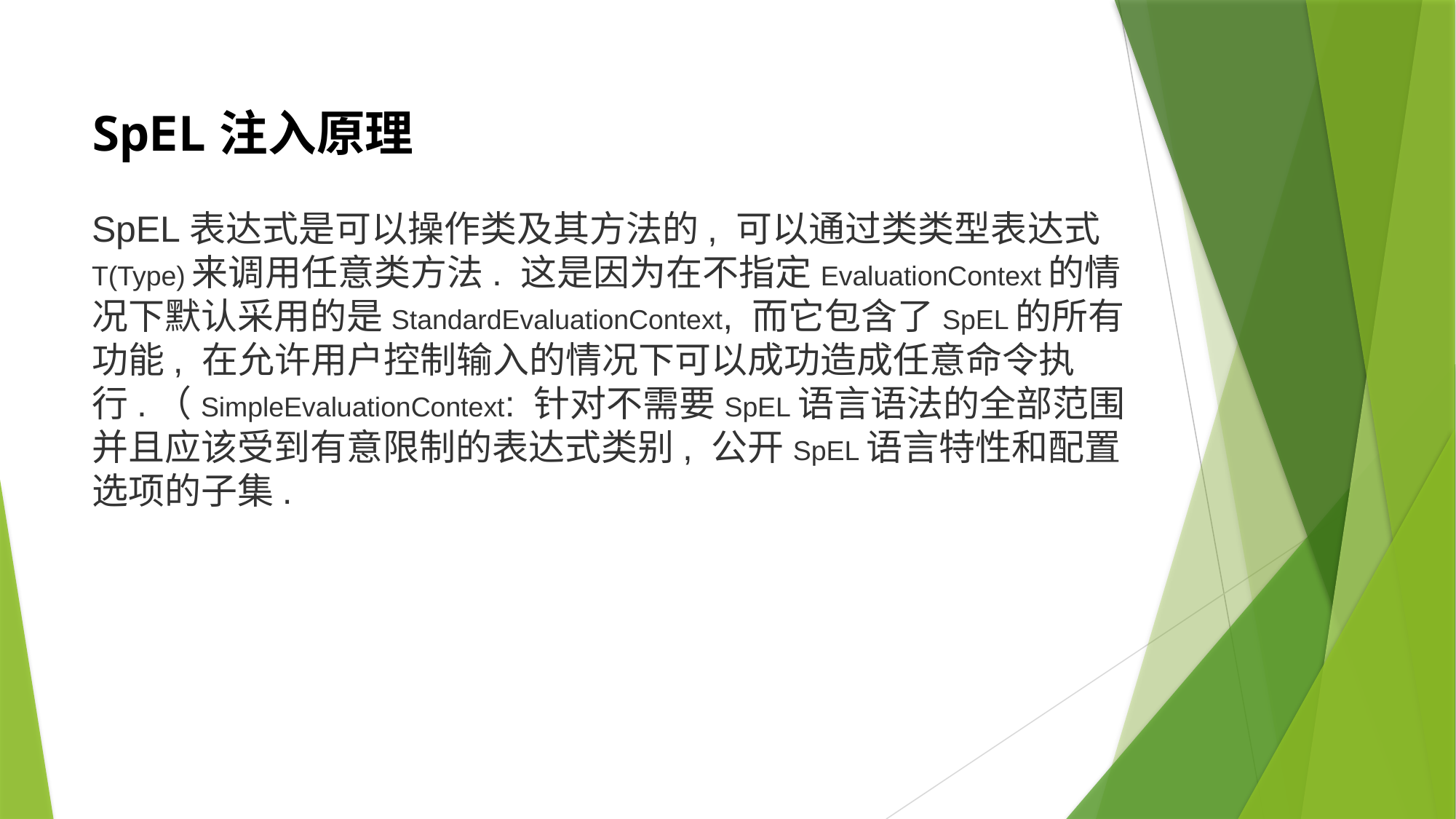

SpEL注入原理
SpEL表达式是可以操作类及其方法的, 可以通过类类型表达式T(Type)来调用任意类方法. 这是因为在不指定EvaluationContext的情况下默认采用的是StandardEvaluationContext, 而它包含了SpEL的所有功能, 在允许用户控制输入的情况下可以成功造成任意命令执行.（SimpleEvaluationContext: 针对不需要SpEL语言语法的全部范围并且应该受到有意限制的表达式类别, 公开SpEL语言特性和配置选项的子集.